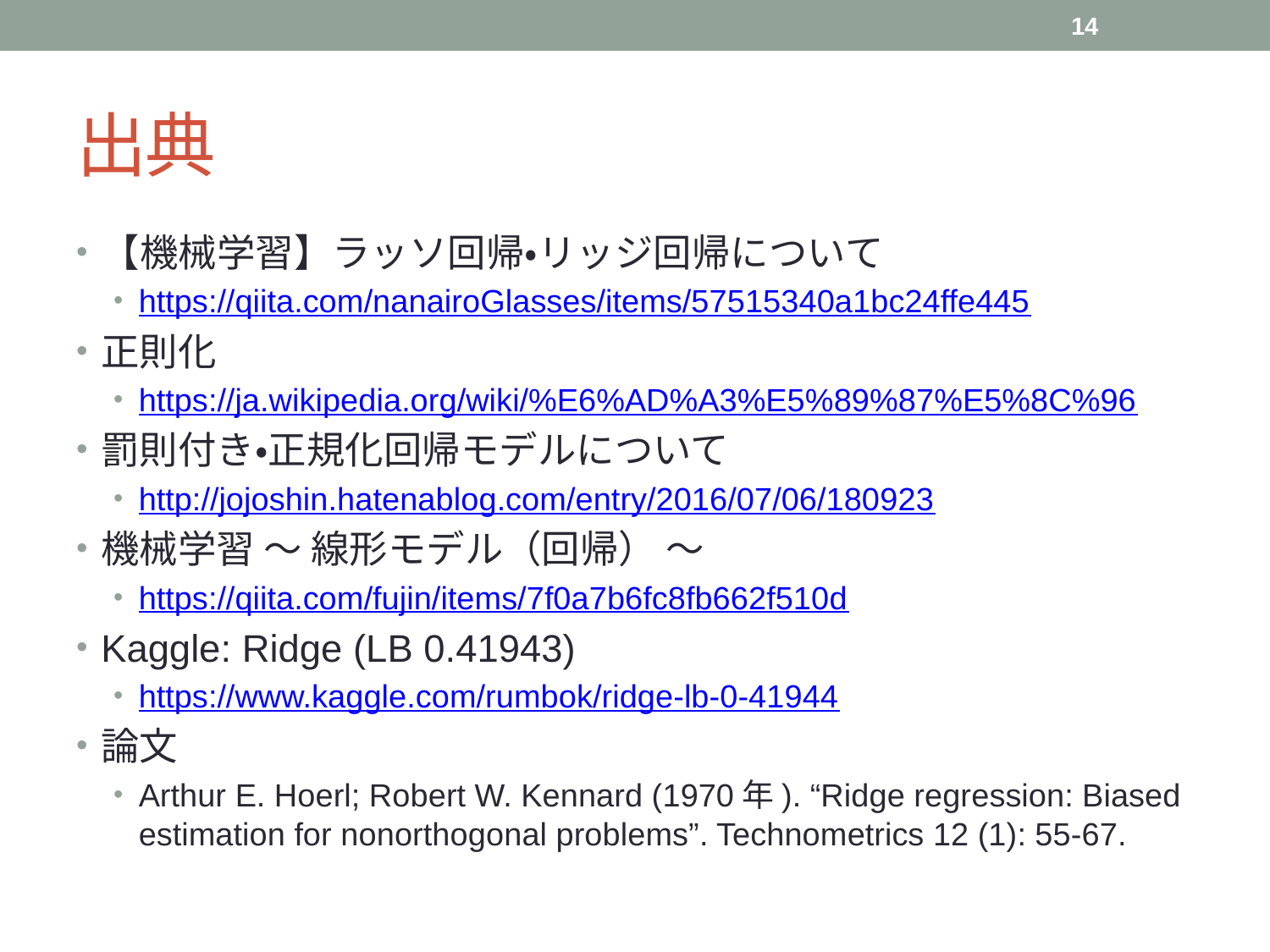

14
# 出典
【機械学習】ラッソ回帰・リッジ回帰について
https://qiita.com/nanairoGlasses/items/57515340a1bc24ffe445
正則化
https://ja.wikipedia.org/wiki/%E6%AD%A3%E5%89%87%E5%8C%96
罰則付き・正規化回帰モデルについて
http://jojoshin.hatenablog.com/entry/2016/07/06/180923
機械学習 〜 線形モデル（回帰） 〜
https://qiita.com/fujin/items/7f0a7b6fc8fb662f510d
Kaggle: Ridge (LB 0.41943)
https://www.kaggle.com/rumbok/ridge-lb-0-41944
論文
Arthur E. Hoerl; Robert W. Kennard (1970年). “Ridge regression: Biased estimation for nonorthogonal problems”. Technometrics 12 (1): 55-67.